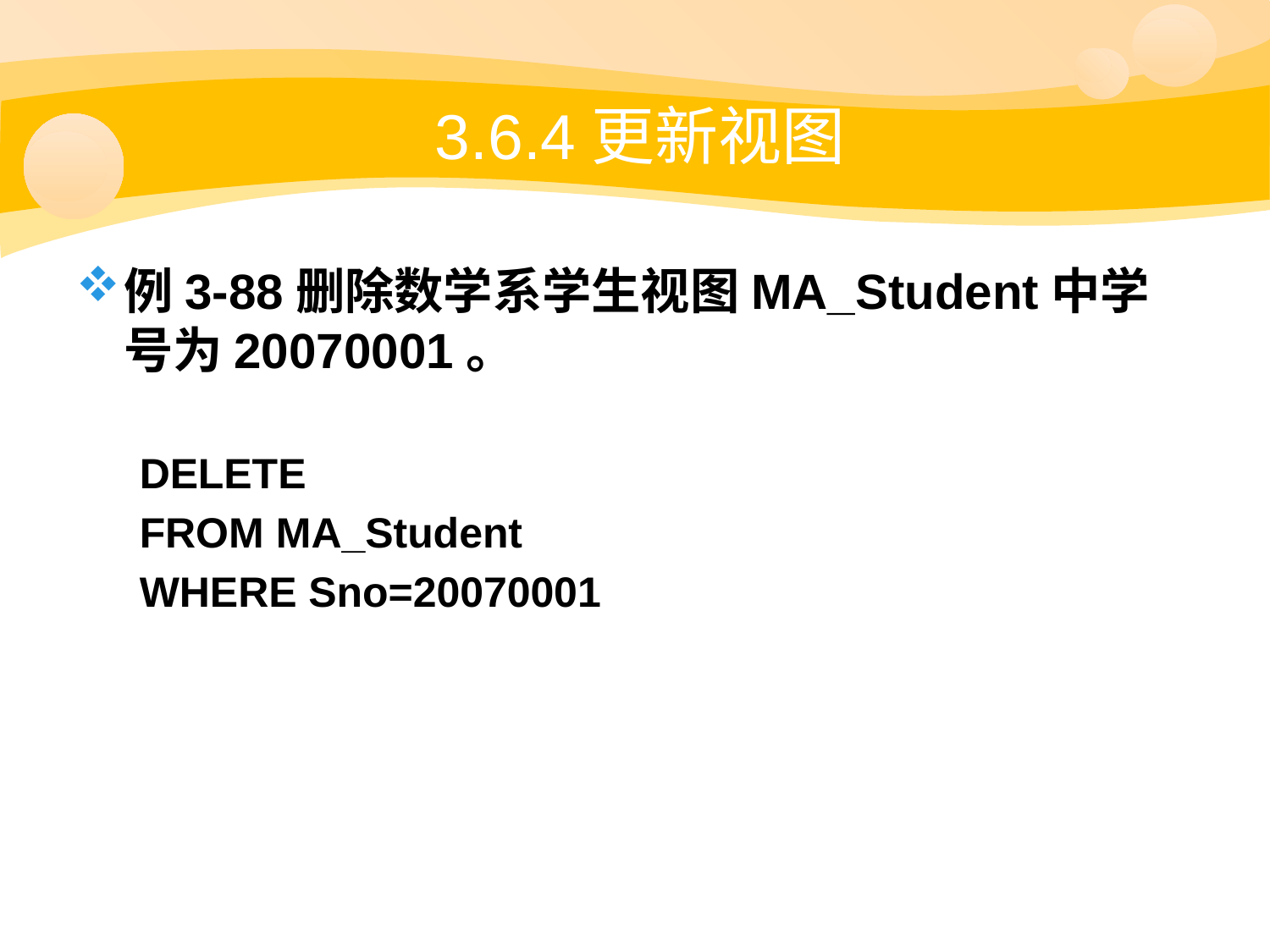

# 3.6.4更新视图
例3-88删除数学系学生视图MA_Student中学号为20070001。

DELETE
FROM MA_Student
WHERE Sno=20070001